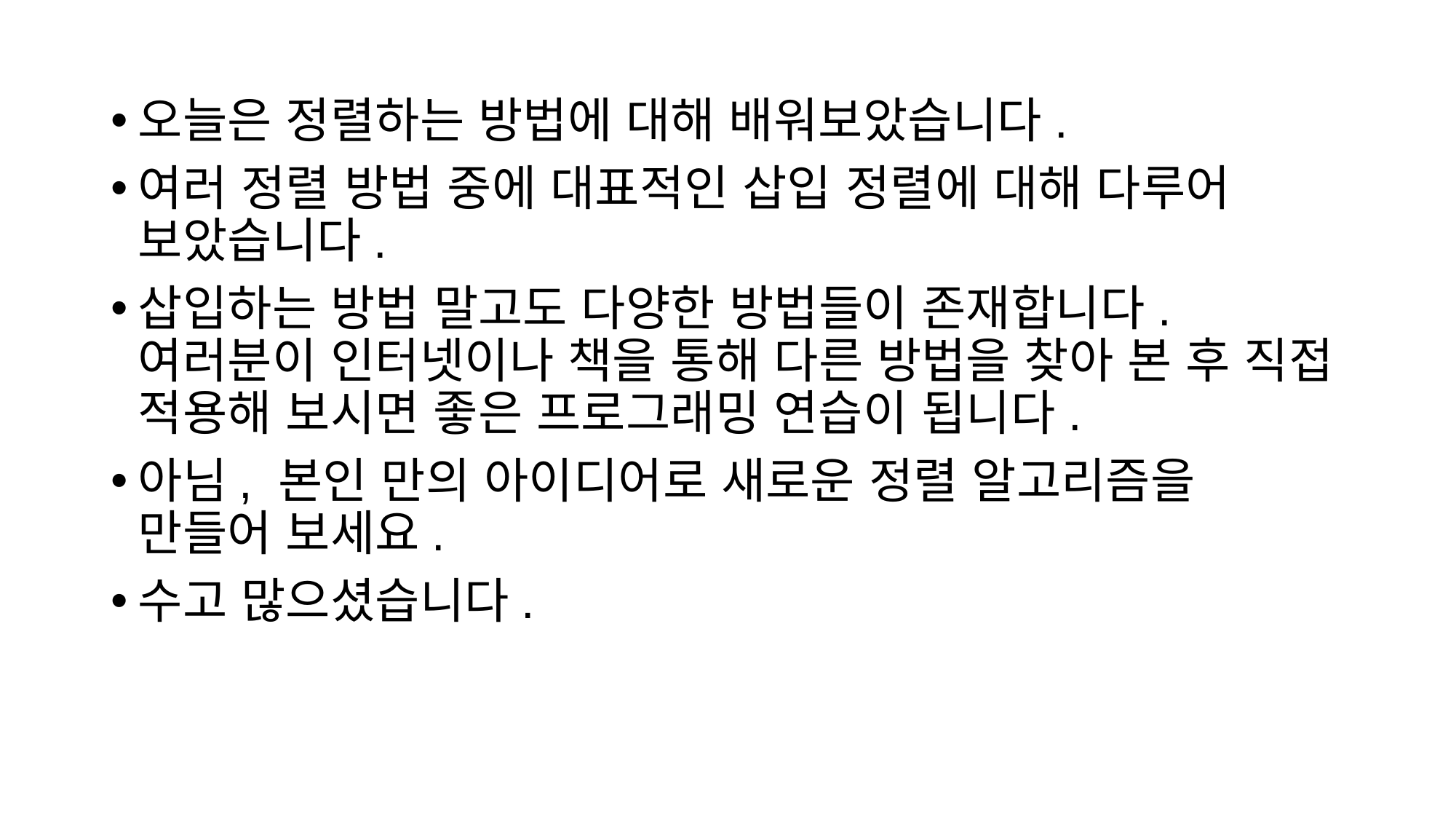

오늘은 정렬하는 방법에 대해 배워보았습니다.
여러 정렬 방법 중에 대표적인 삽입 정렬에 대해 다루어 보았습니다.
삽입하는 방법 말고도 다양한 방법들이 존재합니다. 여러분이 인터넷이나 책을 통해 다른 방법을 찾아 본 후 직접 적용해 보시면 좋은 프로그래밍 연습이 됩니다.
아님, 본인 만의 아이디어로 새로운 정렬 알고리즘을 만들어 보세요.
수고 많으셨습니다.